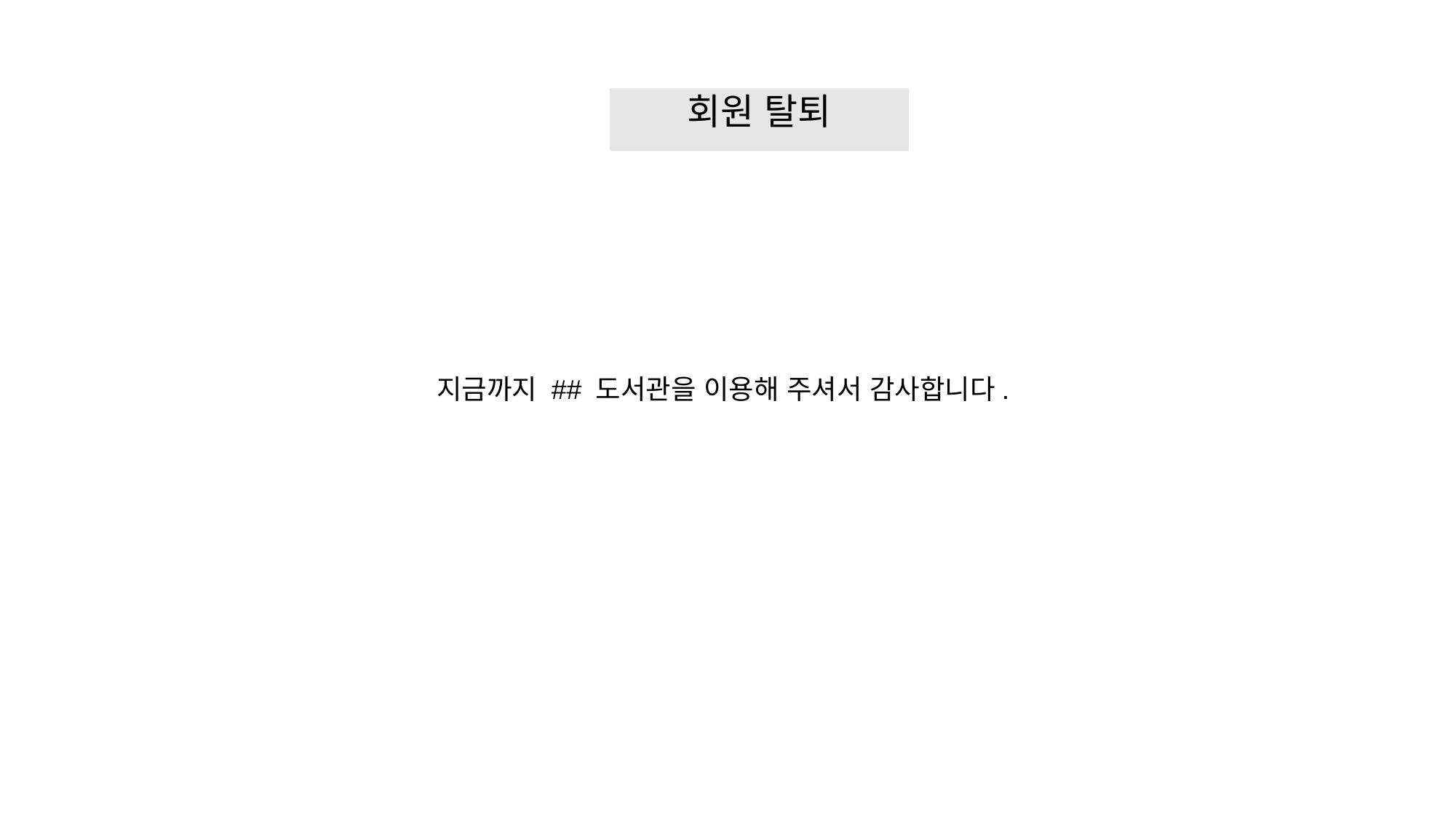

회원 탈퇴 성공
회원 탈퇴
지금까지 ## 도서관을 이용해 주셔서 감사합니다.